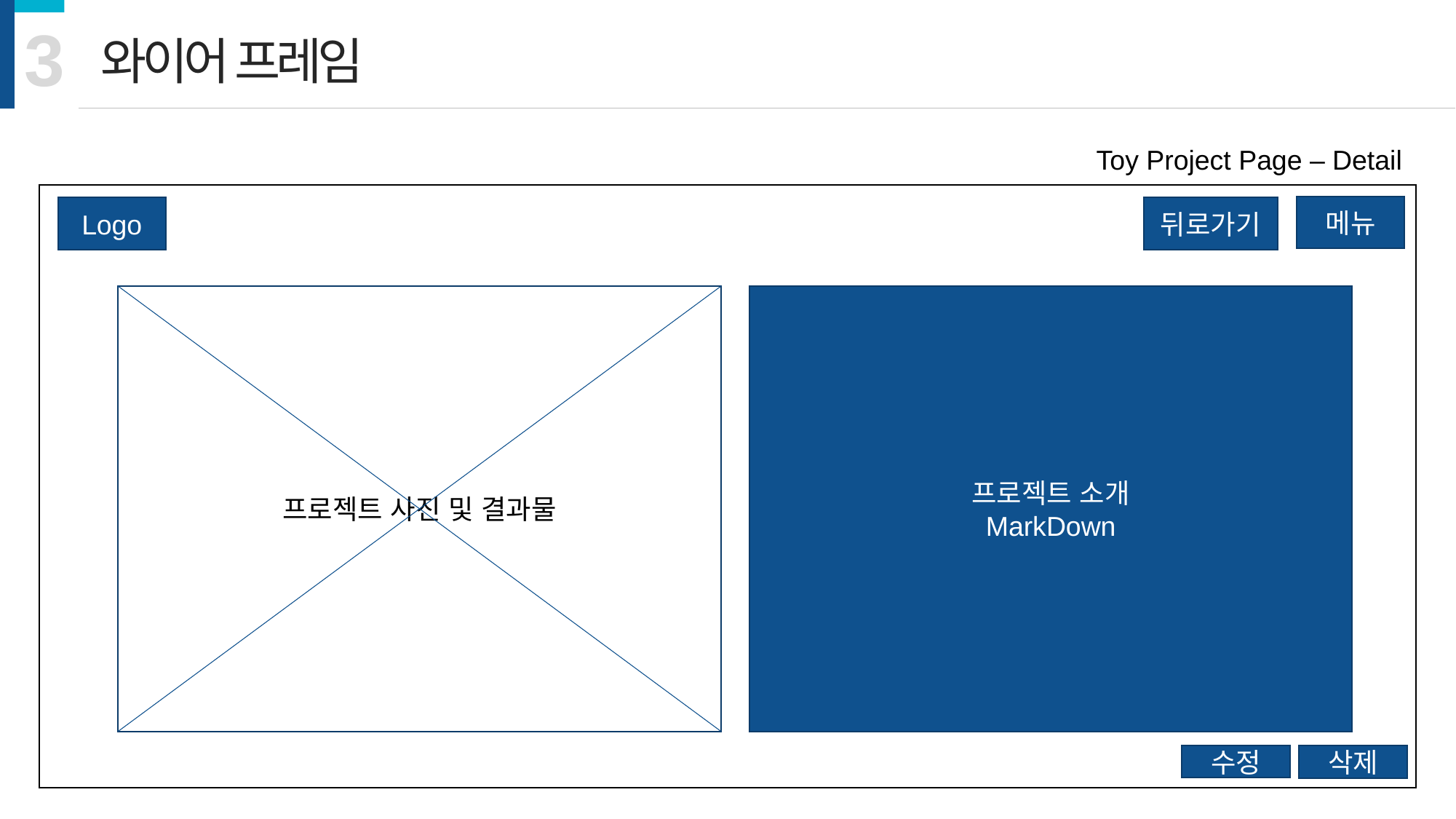

3
와이어 프레임
Toy Project Page – Detail

메뉴
Logo
뒤로가기
프로젝트 사진 및 결과물
프로젝트 소개
MarkDown
수정
삭제